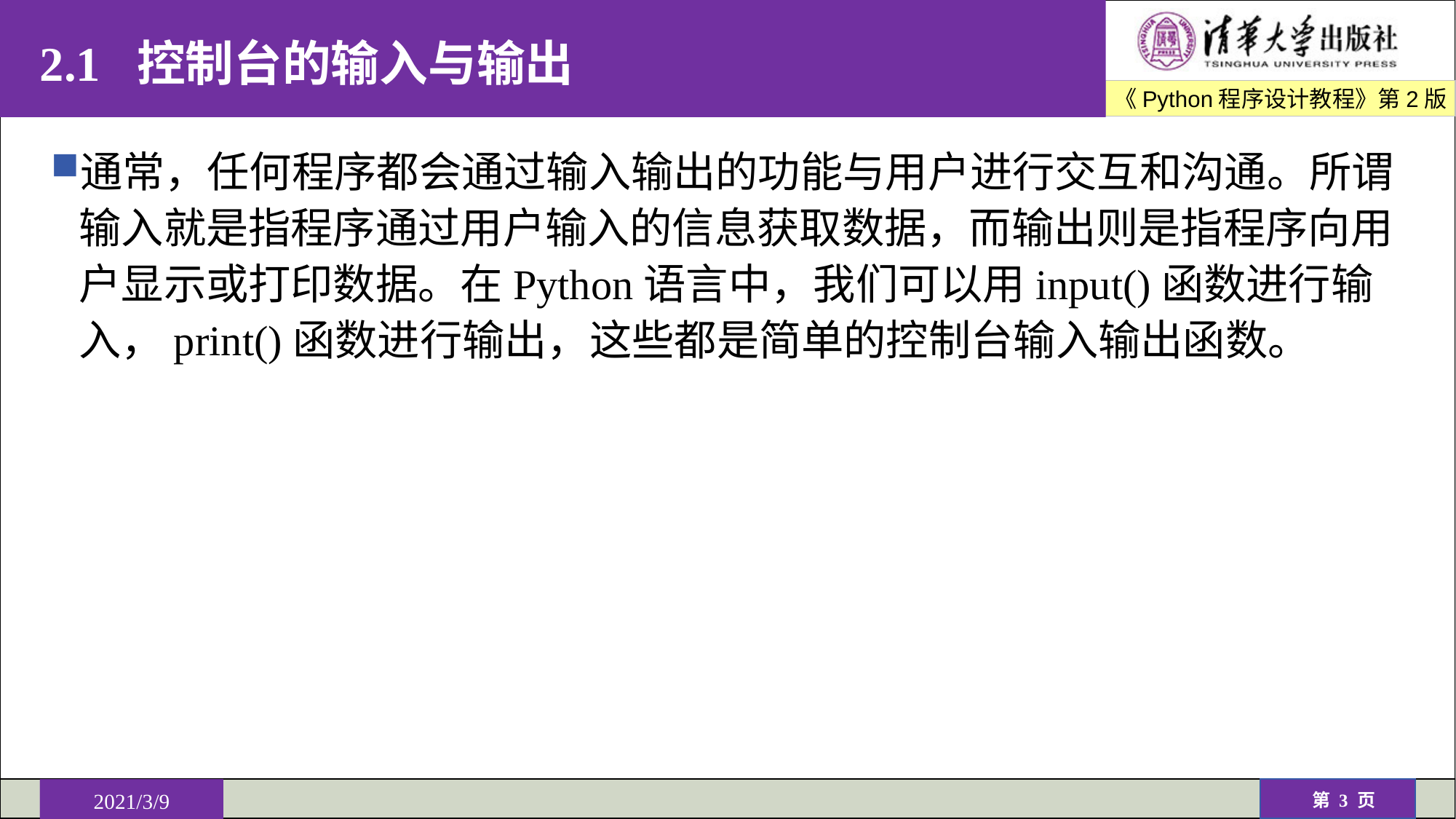

# 2.1  控制台的输入与输出
通常，任何程序都会通过输入输出的功能与用户进行交互和沟通。所谓输入就是指程序通过用户输入的信息获取数据，而输出则是指程序向用户显示或打印数据。在Python语言中，我们可以用input()函数进行输入，print()函数进行输出，这些都是简单的控制台输入输出函数。